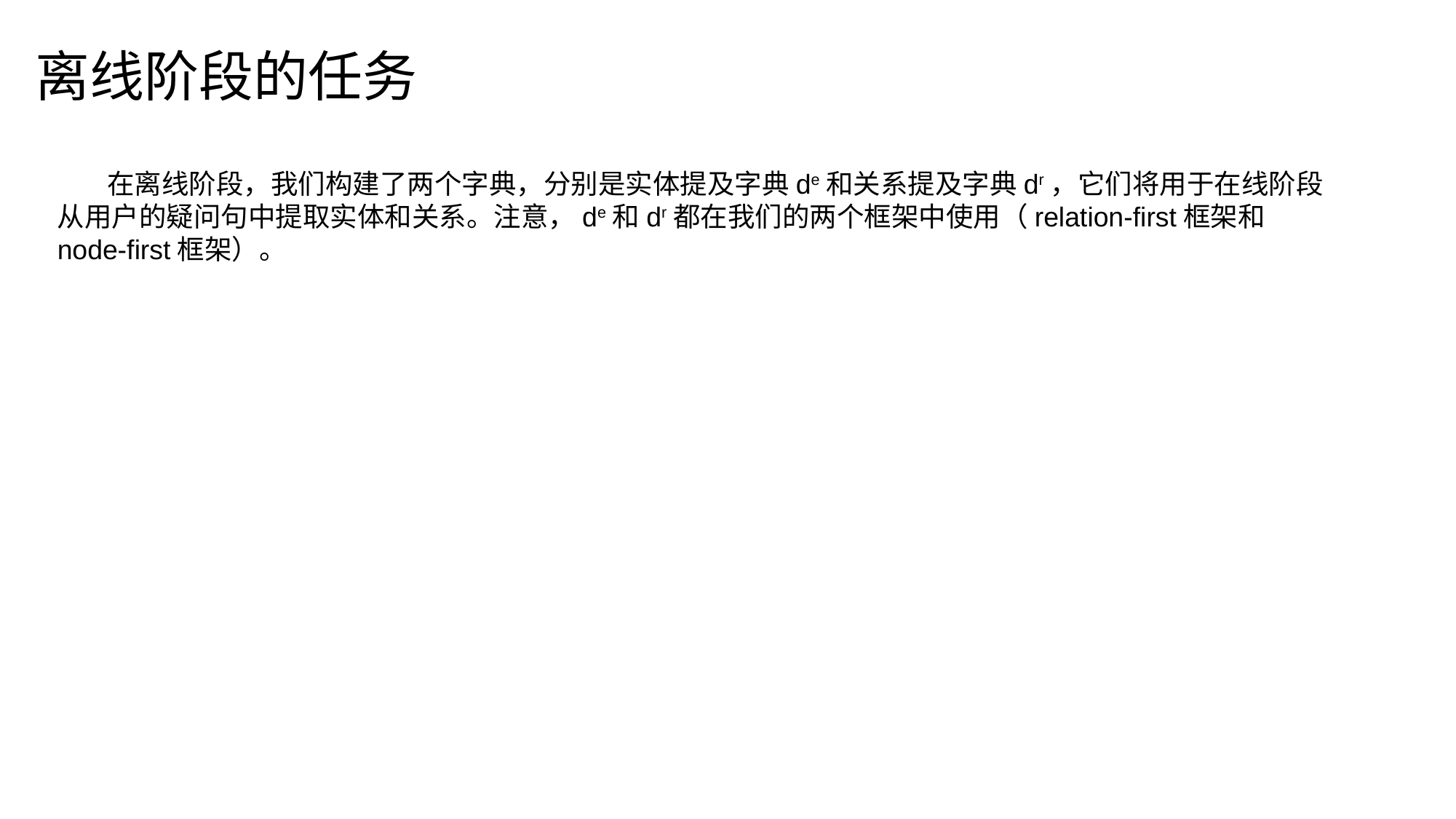

离线阶段的任务
       在离线阶段，我们构建了两个字典，分别是实体提及字典de和关系提及字典dr，它们将用于在线阶段从用户的疑问句中提取实体和关系。注意，de和dr都在我们的两个框架中使用（relation-first框架和node-first框架）。